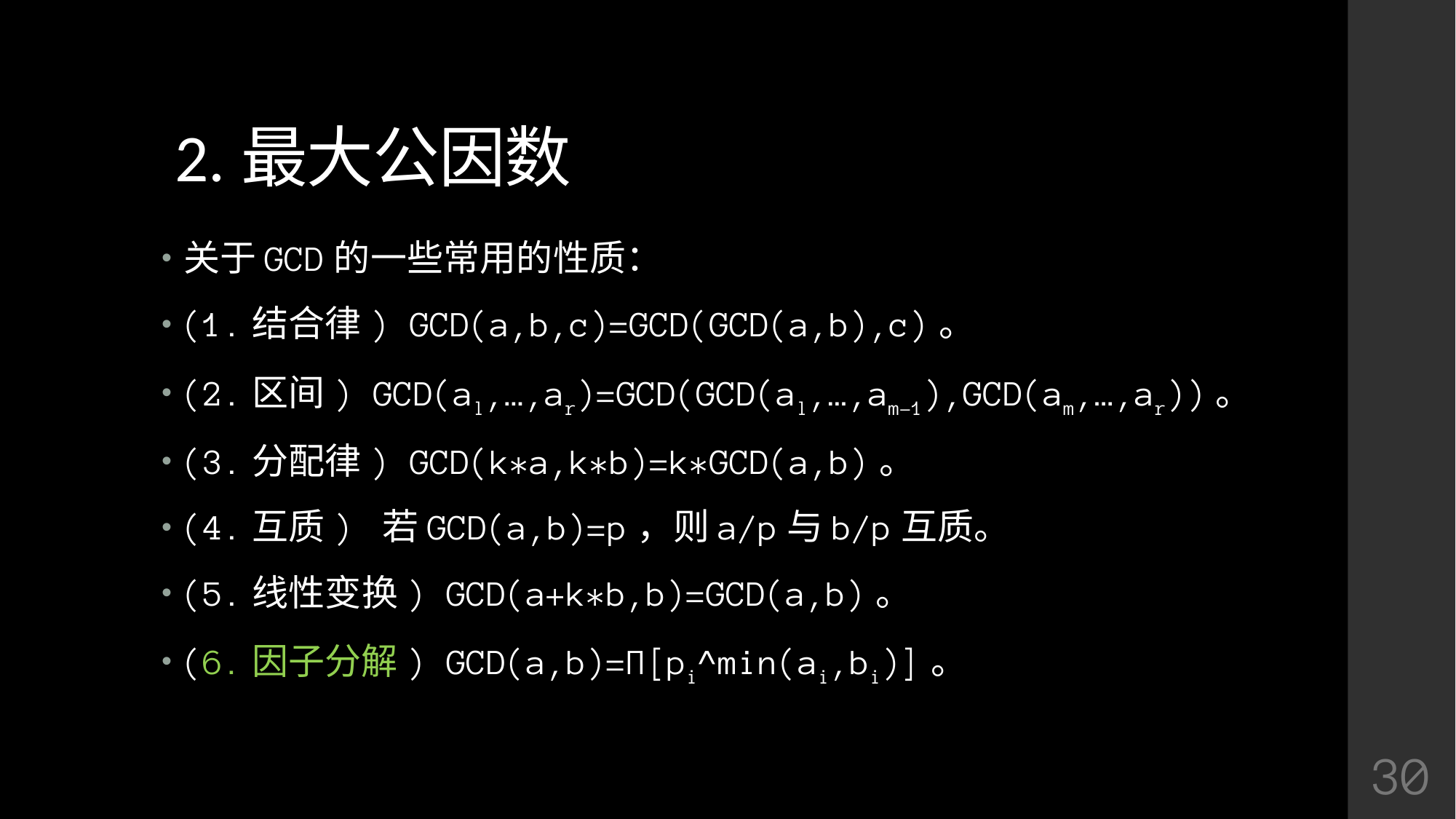

# 2.最大公因数
关于GCD的一些常用的性质：
(1.结合律) GCD(a,b,c)=GCD(GCD(a,b),c)。
(2.区间) GCD(al,…,ar)=GCD(GCD(al,…,am-1),GCD(am,…,ar))。
(3.分配律) GCD(k*a,k*b)=k*GCD(a,b)。
(4.互质) 若GCD(a,b)=p，则a/p与b/p互质。
(5.线性变换) GCD(a+k*b,b)=GCD(a,b)。
(6.因子分解) GCD(a,b)=Π[pi^min(ai,bi)]。
30